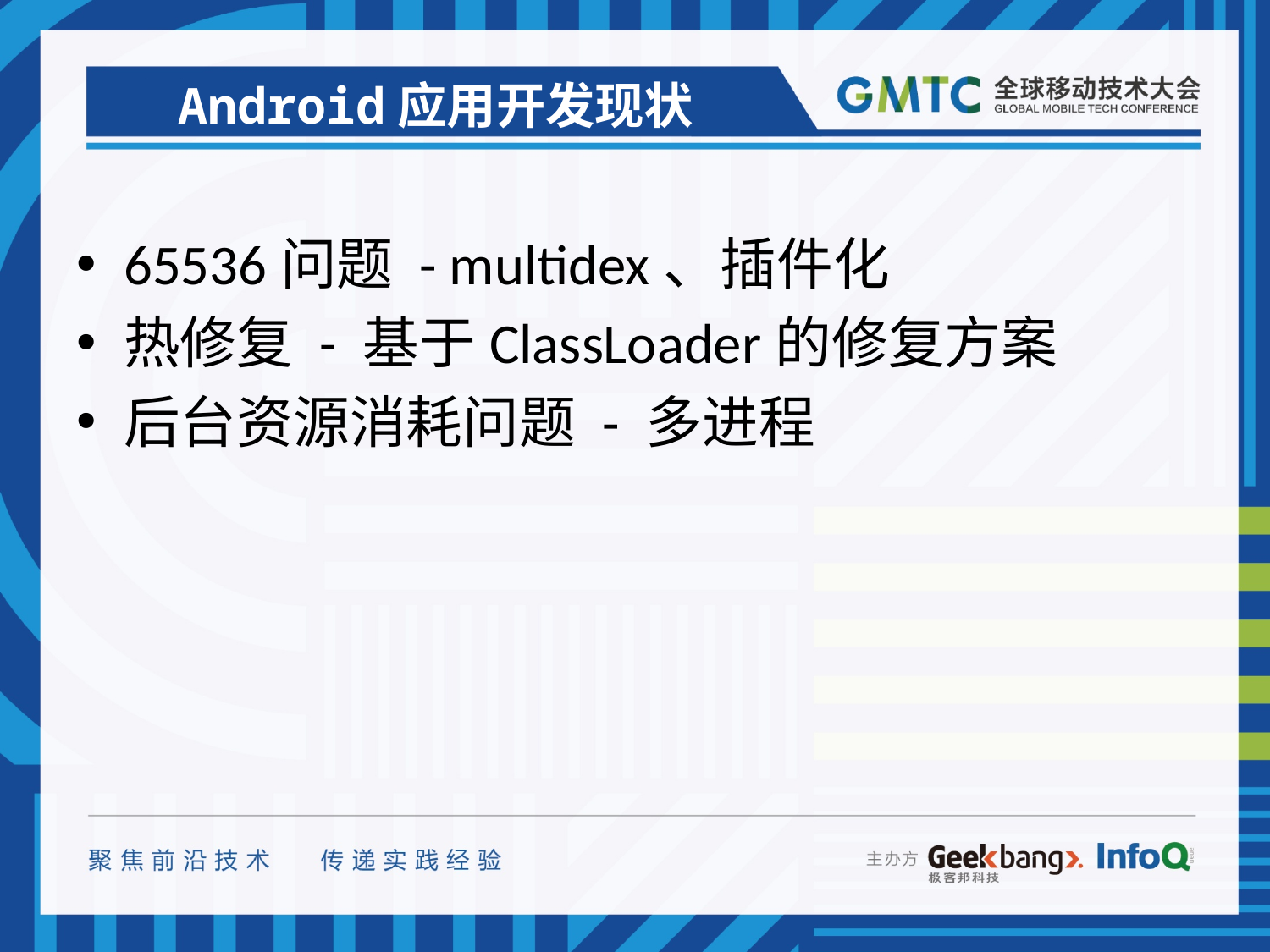

# Android应用开发现状
65536问题 - multidex、插件化
热修复 - 基于ClassLoader的修复方案
后台资源消耗问题 - 多进程